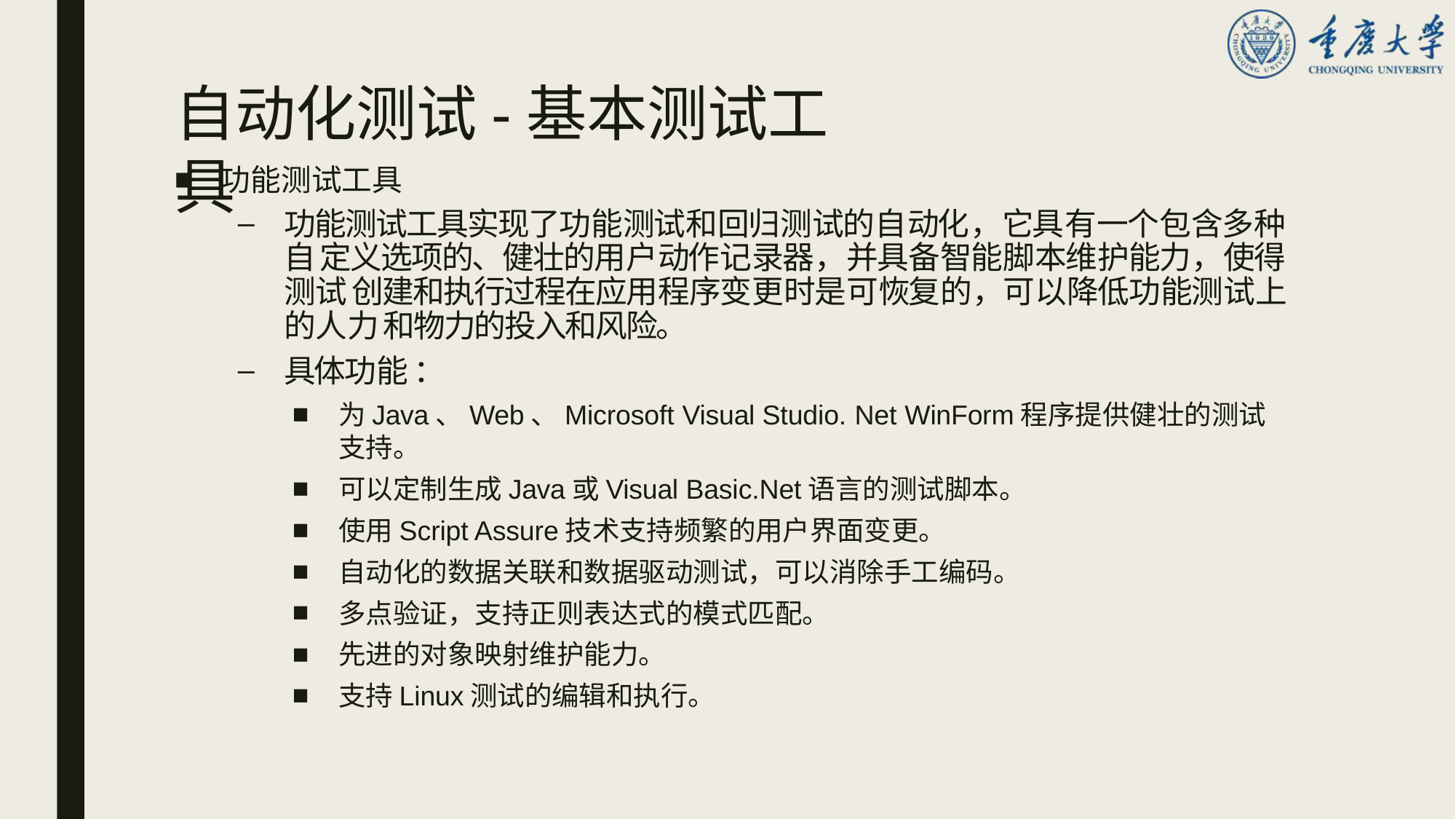

# 自动化测试-基本测试工具
功能测试工具
功能测试工具实现了功能测试和回归测试的自动化，它具有一个包含多种自 定义选项的、健壮的用户动作记录器，并具备智能脚本维护能力，使得测试 创建和执行过程在应用程序变更时是可恢复的，可以降低功能测试上的人力 和物力的投入和风险。
具体功能：
为Java、Web、Microsoft Visual Studio. Net WinForm程序提供健壮的测试支持。
可以定制生成Java或Visual Basic.Net语言的测试脚本。
使用Script Assure技术支持频繁的用户界面变更。
自动化的数据关联和数据驱动测试，可以消除手工编码。
多点验证，支持正则表达式的模式匹配。
先进的对象映射维护能力。
支持Linux测试的编辑和执行。